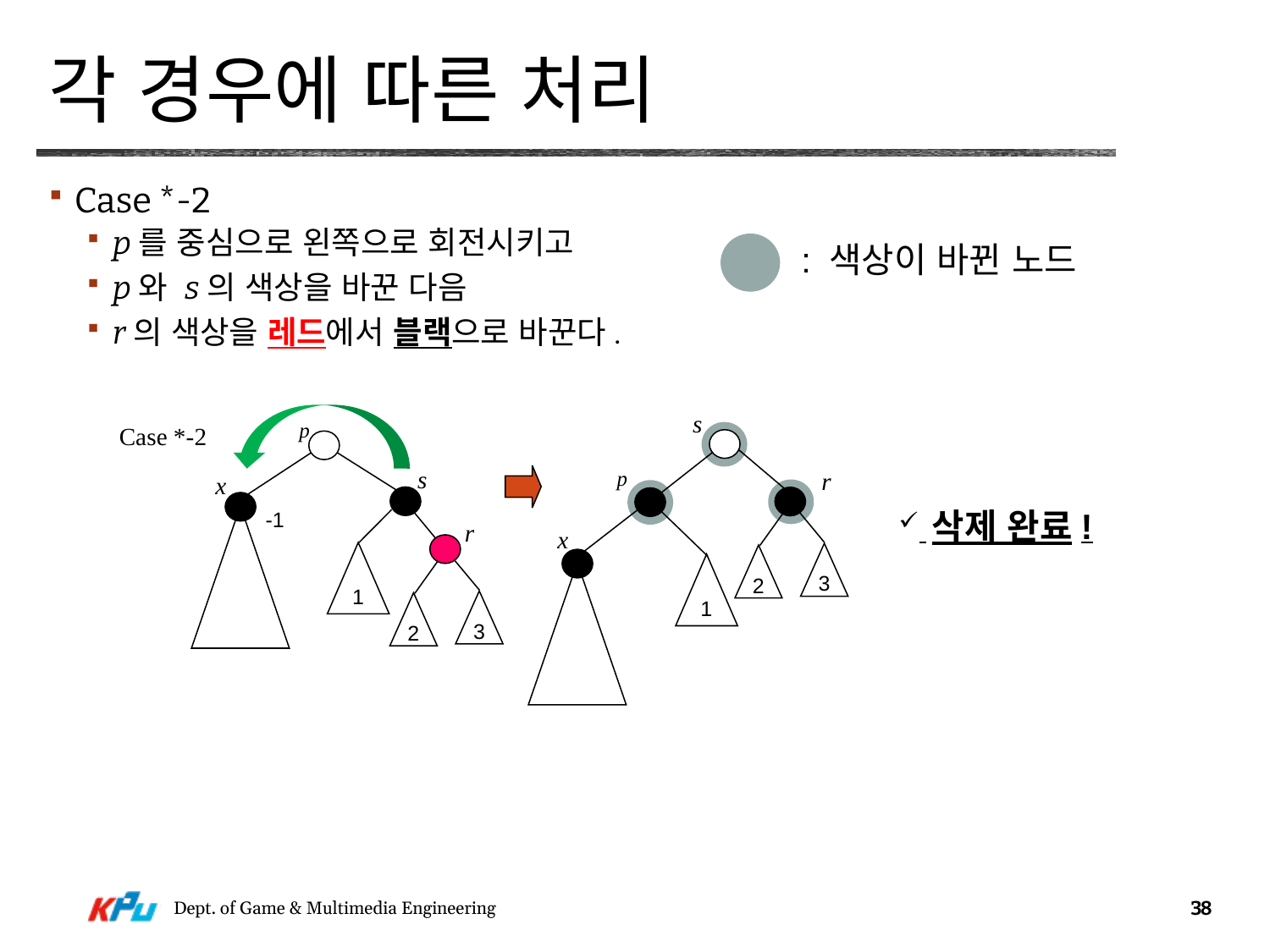

# 각 경우에 따른 처리
Case *-2
p를 중심으로 왼쪽으로 회전시키고
p와 s의 색상을 바꾼 다음
r의 색상을 레드에서 블랙으로 바꾼다.
: 색상이 바뀐 노드

s
p
Case *-2

s
p
r
x

-1

r

x

1
3
2

1

3
2

 삭제 완료!
Dept. of Game & Multimedia Engineering
38